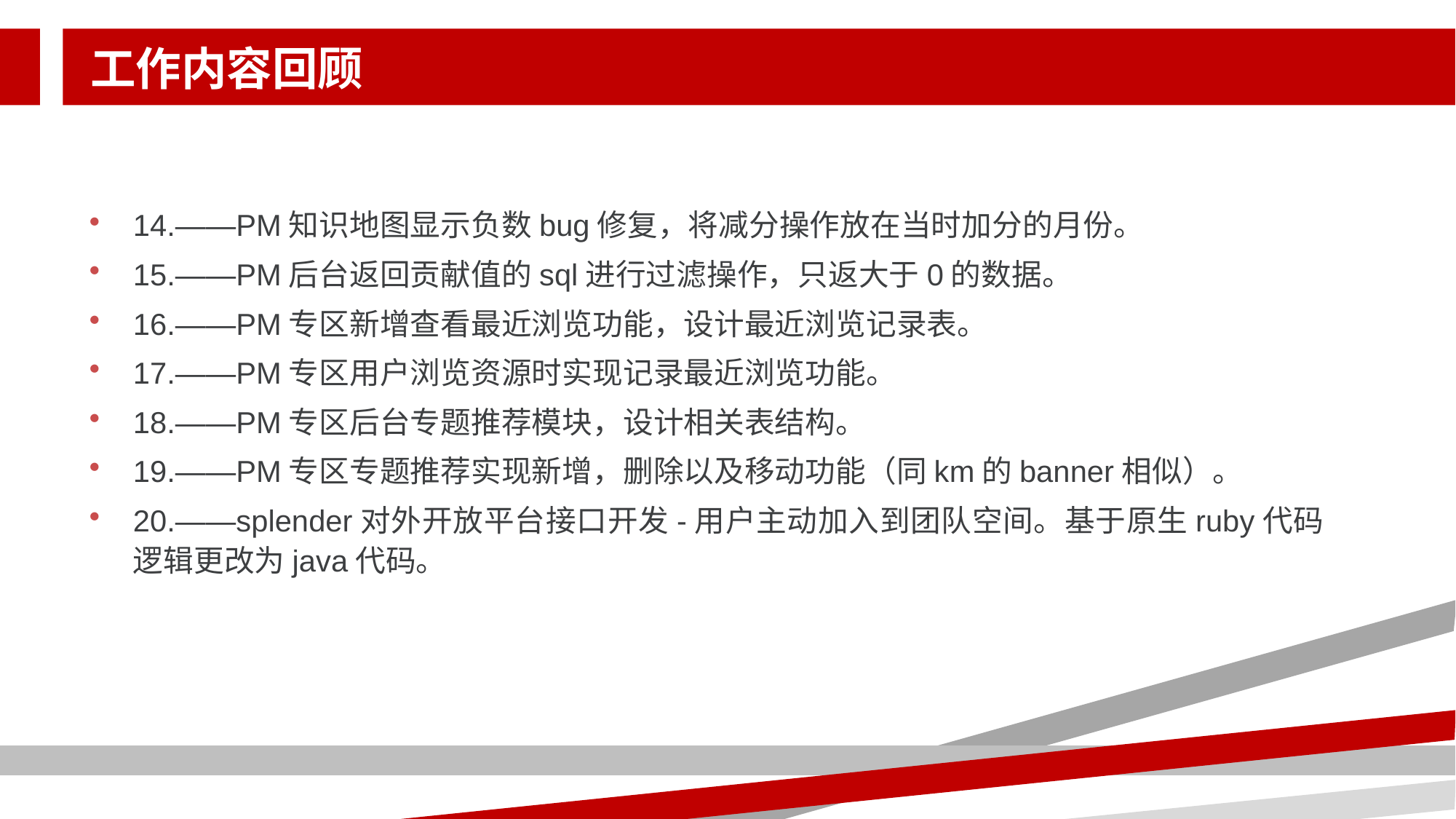

# 工作内容回顾

14.——PM知识地图显示负数bug修复，将减分操作放在当时加分的月份。
15.——PM后台返回贡献值的sql进行过滤操作，只返大于0的数据。
16.——PM专区新增查看最近浏览功能，设计最近浏览记录表。
17.——PM专区用户浏览资源时实现记录最近浏览功能。
18.——PM专区后台专题推荐模块，设计相关表结构。
19.——PM专区专题推荐实现新增，删除以及移动功能（同km的banner相似）。
20.——splender对外开放平台接口开发-用户主动加入到团队空间。基于原生ruby代码逻辑更改为java代码。